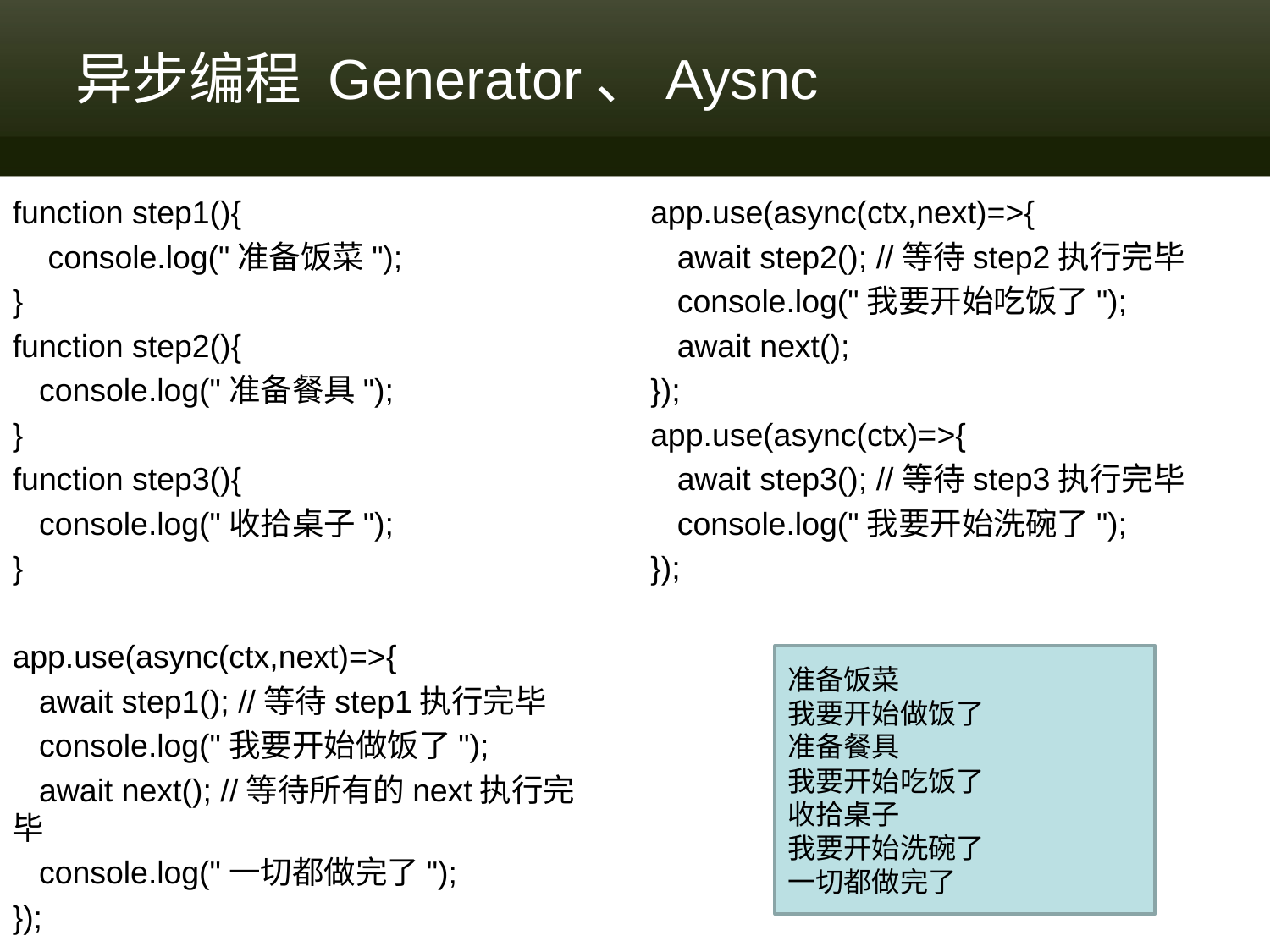

# 异步编程 Generator、Aysnc
function step1(){
    console.log("准备饭菜");
}
function step2(){
   console.log("准备餐具");
}
function step3(){
   console.log("收拾桌子");
}

app.use(async(ctx,next)=>{
   await step1(); //等待step1执行完毕
   console.log("我要开始做饭了");
   await next(); //等待所有的next执行完毕
   console.log("一切都做完了");
});
app.use(async(ctx,next)=>{
   await step2(); //等待step2执行完毕
   console.log("我要开始吃饭了");
   await next();
});
app.use(async(ctx)=>{
   await step3(); //等待step3执行完毕
   console.log("我要开始洗碗了");
});
准备饭菜
我要开始做饭了
准备餐具
我要开始吃饭了
收拾桌子
我要开始洗碗了
一切都做完了